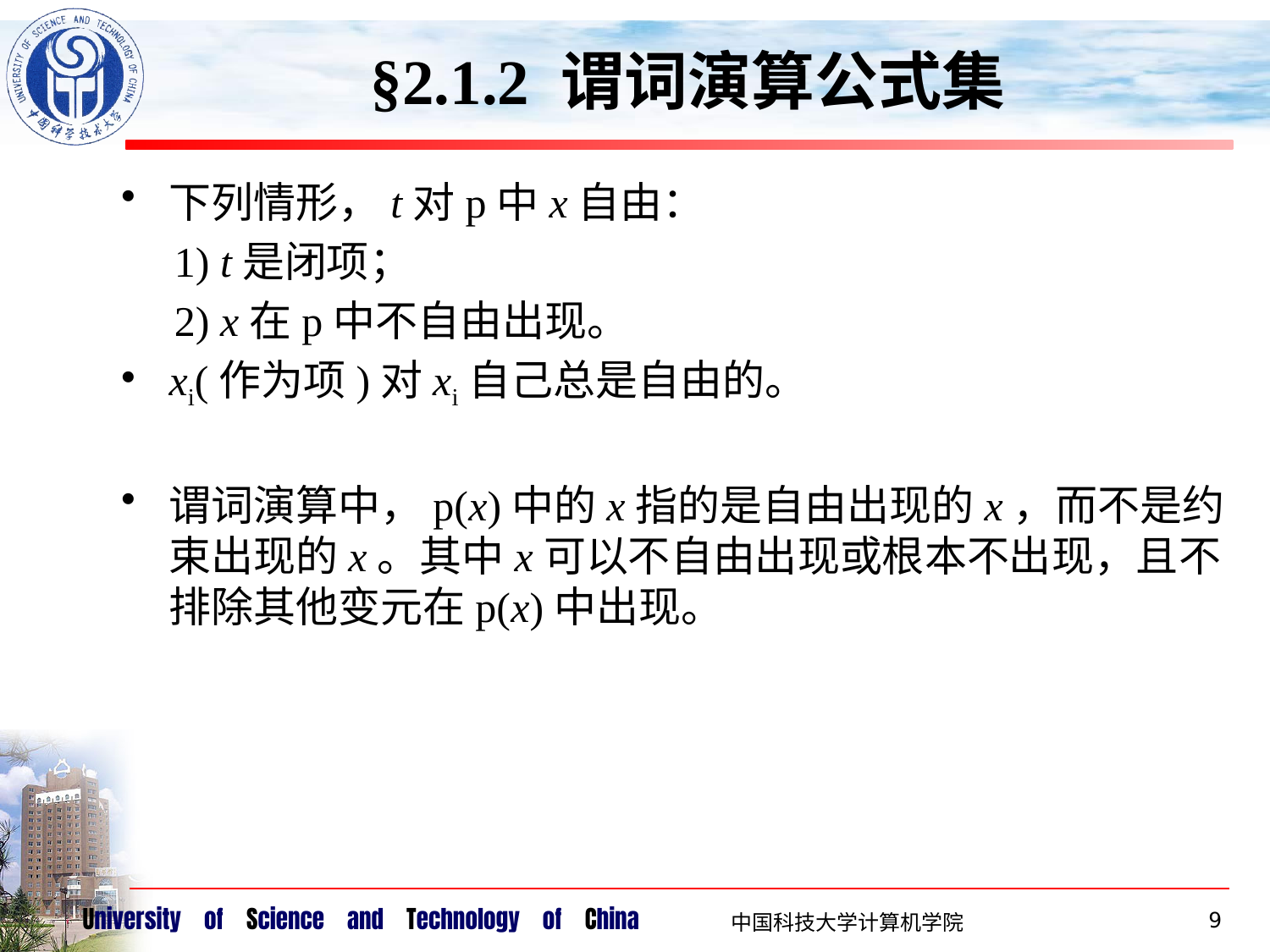

§2.1.2 谓词演算公式集
下列情形，t对p中x自由：
     1) t是闭项；
     2) x在p中不自由出现。
xi(作为项)对xi自己总是自由的。

谓词演算中，p(x)中的x指的是自由出现的x，而不是约束出现的x。其中x可以不自由出现或根本不出现，且不排除其他变元在p(x)中出现。